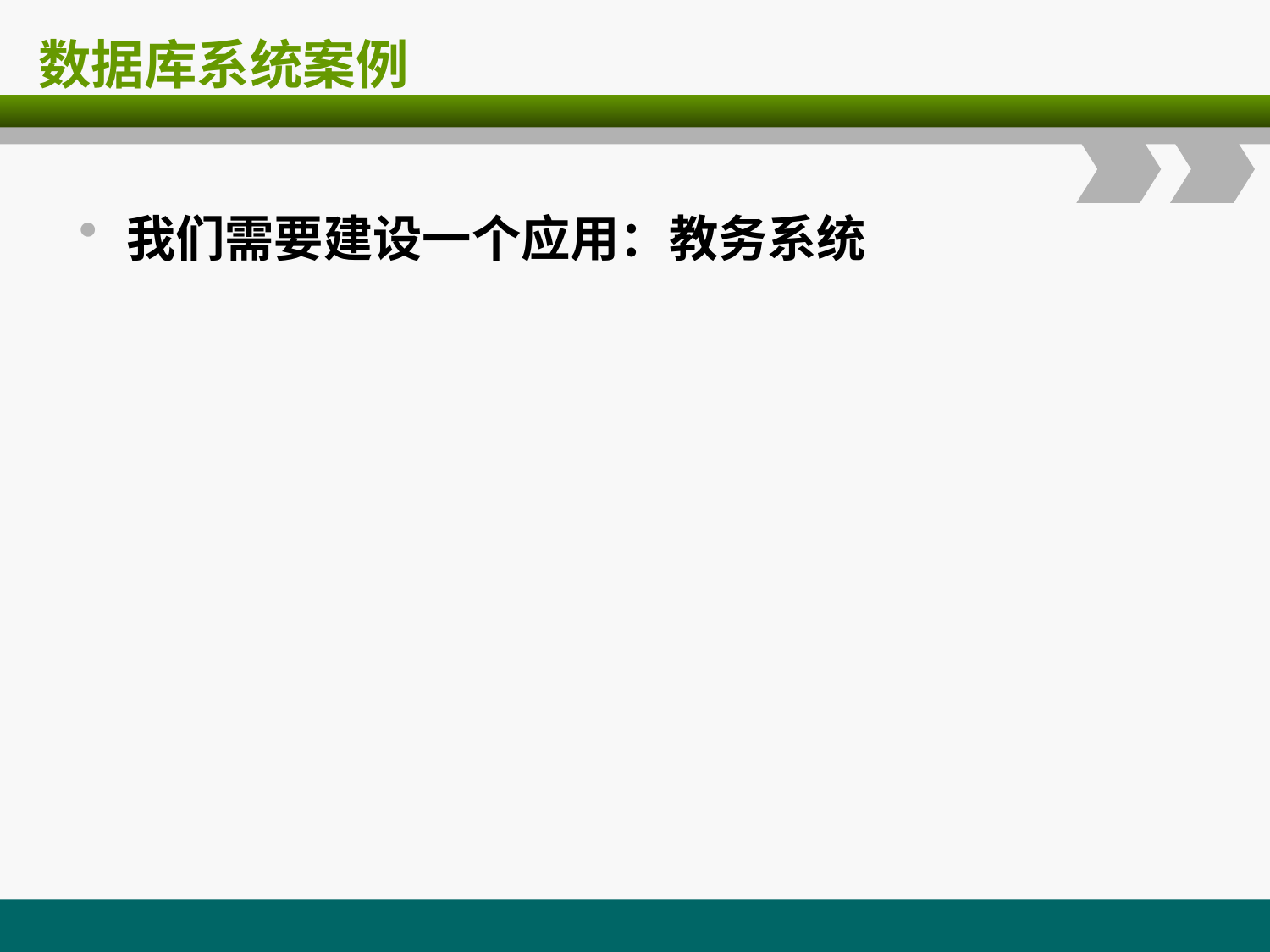

# 数据库系统案例
我们需要建设一个应用：教务系统

系
桂林电子科技大学下设若干个     ，每个系招收若干名       。学生在校期间必须通过若干门
   方可毕业。对每一门课程，只有一位        担任主讲，而且学院内的每一位教师只能主讲一门课程。
学生
课程
教师